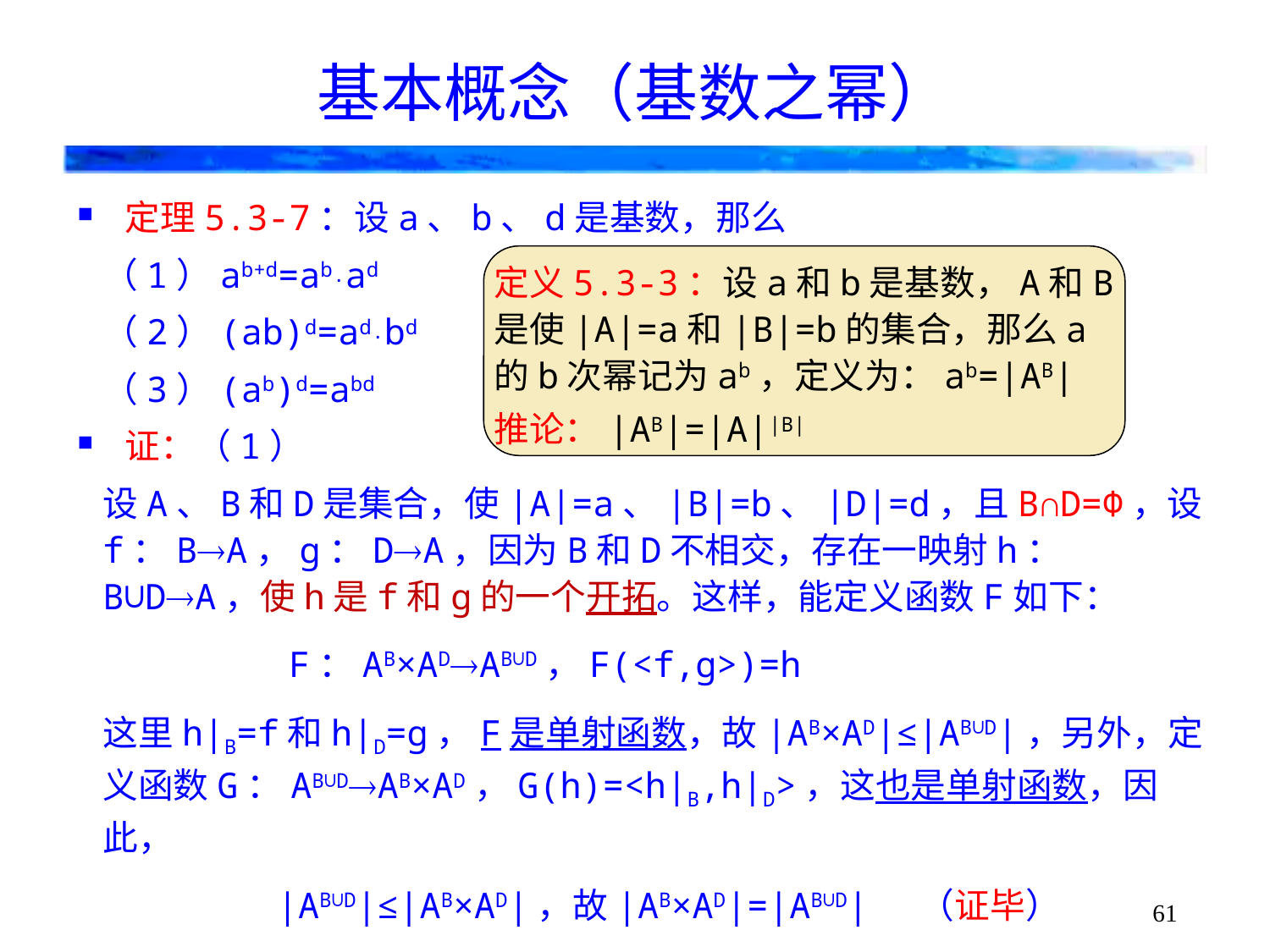

# 基本概念（基数之幂）
定理5.3-7：设a、b、d是基数，那么
（1）ab+d=ab·ad
（2）(ab)d=ad·bd
（3）(ab)d=abd
证：（1）
设A、B和D是集合，使|A|=a、|B|=b、|D|=d，且B∩D=Φ，设f：B→A，g：D→A，因为B和D不相交，存在一映射h：B∪D→A，使h是f和g的一个开拓。这样，能定义函数F如下：
F：AB×AD→AB∪D，F(<f,g>)=h
这里h|B=f和h|D=g，F是单射函数，故|AB×AD|≤|AB∪D|，另外，定义函数G：AB∪D→AB×AD，G(h)=<h|B,h|D>，这也是单射函数，因此，
|AB∪D|≤|AB×AD|，故|AB×AD|=|AB∪D|  （证毕）
定义5.3-3：设a和b是基数，A和B是使|A|=a和|B|=b的集合，那么a的b次幂记为ab，定义为：ab=|AB|
推论：|AB|=|A||B|
61